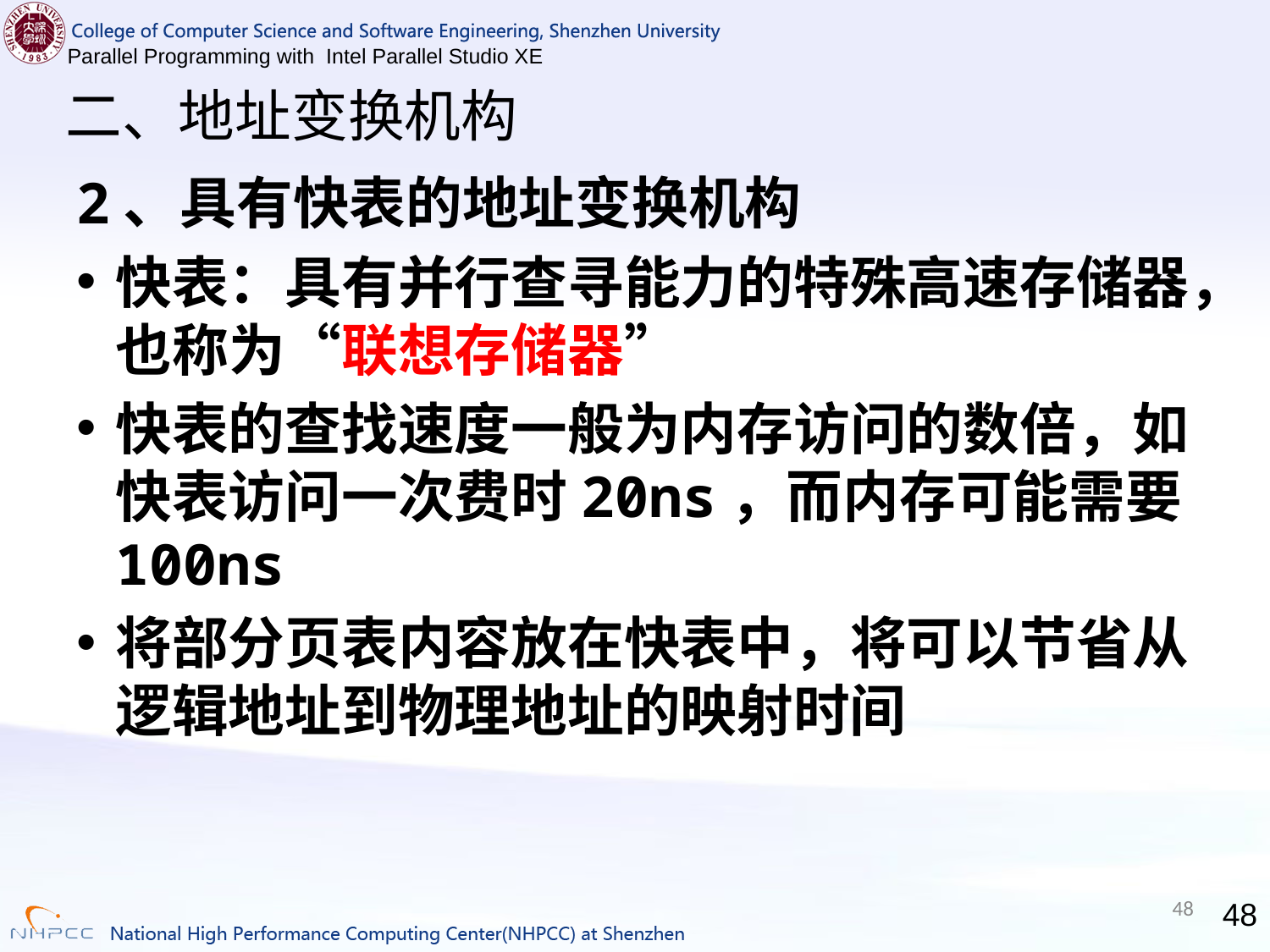

# 二、地址变换机构
2、具有快表的地址变换机构
快表：具有并行查寻能力的特殊高速存储器，也称为“联想存储器”
快表的查找速度一般为内存访问的数倍，如快表访问一次费时20ns，而内存可能需要100ns
将部分页表内容放在快表中，将可以节省从逻辑地址到物理地址的映射时间
48
48